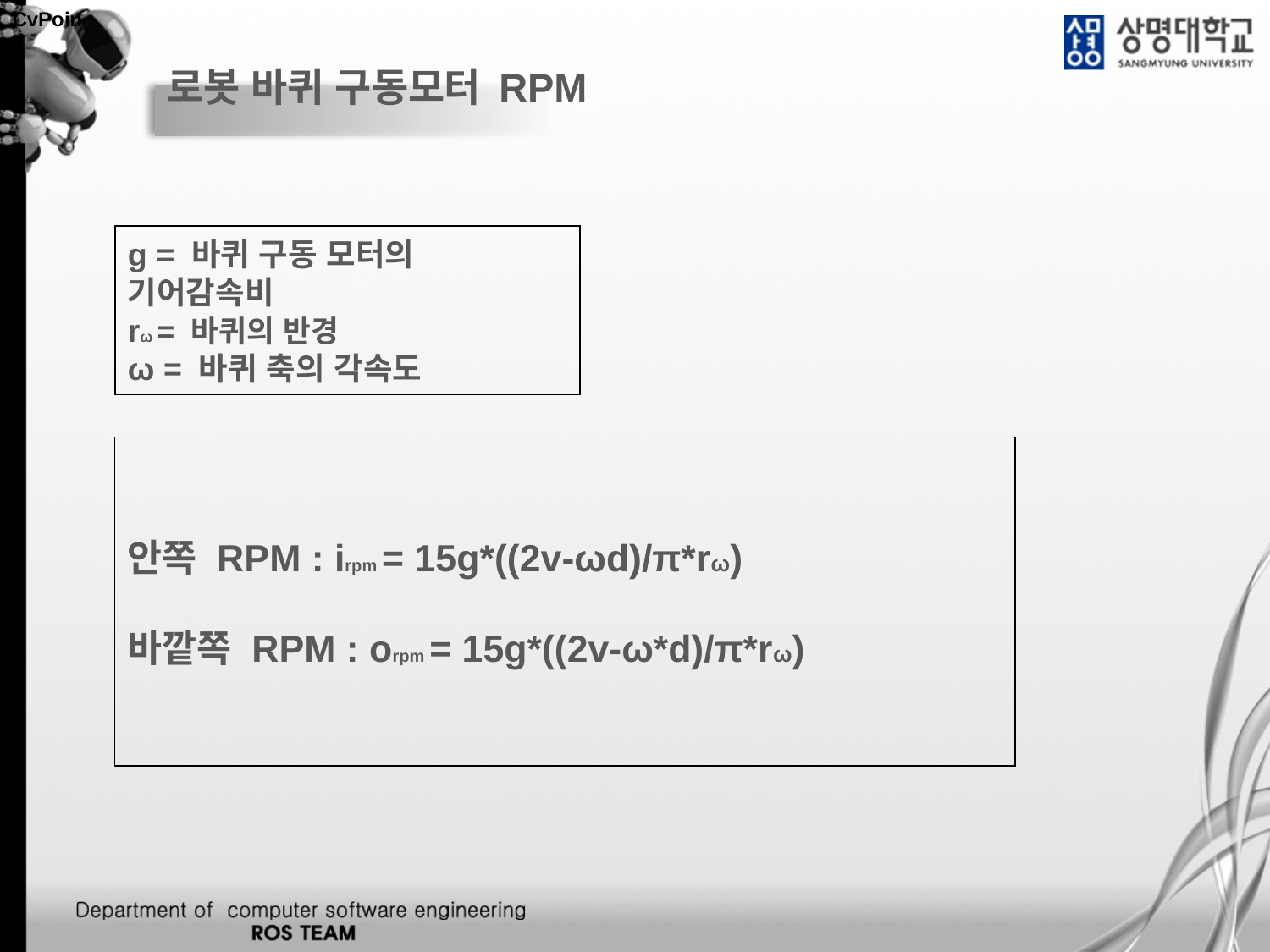

CvPoint
# 로봇 바퀴 구동모터 RPM
g = 바퀴 구동 모터의 기어감속비
rω = 바퀴의 반경
ω = 바퀴 축의 각속도
안쪽 RPM : irpm = 15g*((2v-ωd)/π*rω)

바깥쪽 RPM : orpm = 15g*((2v-ω*d)/π*rω)